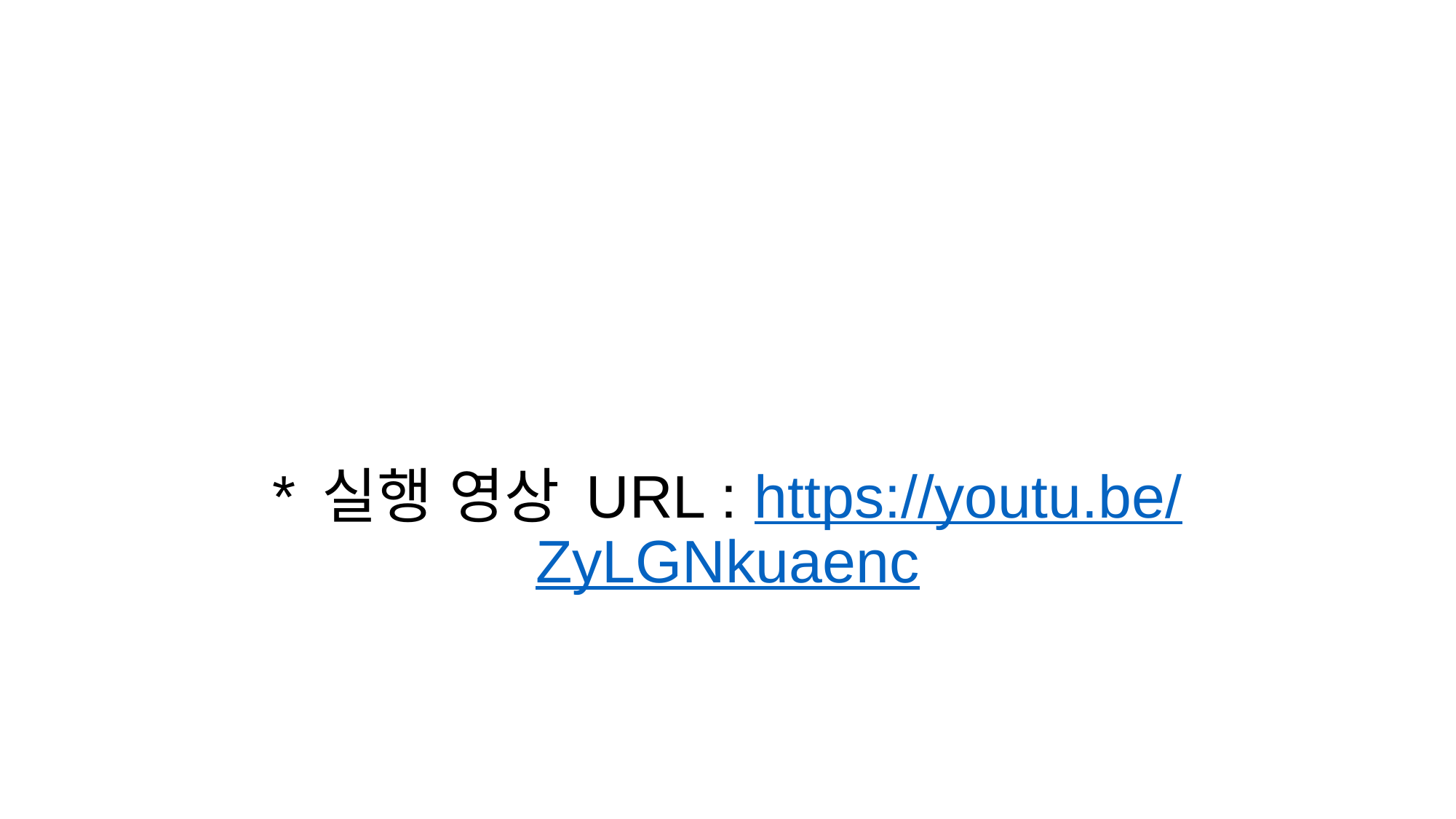

# * 실행 영상 URL : https://youtu.be/ZyLGNkuaenc